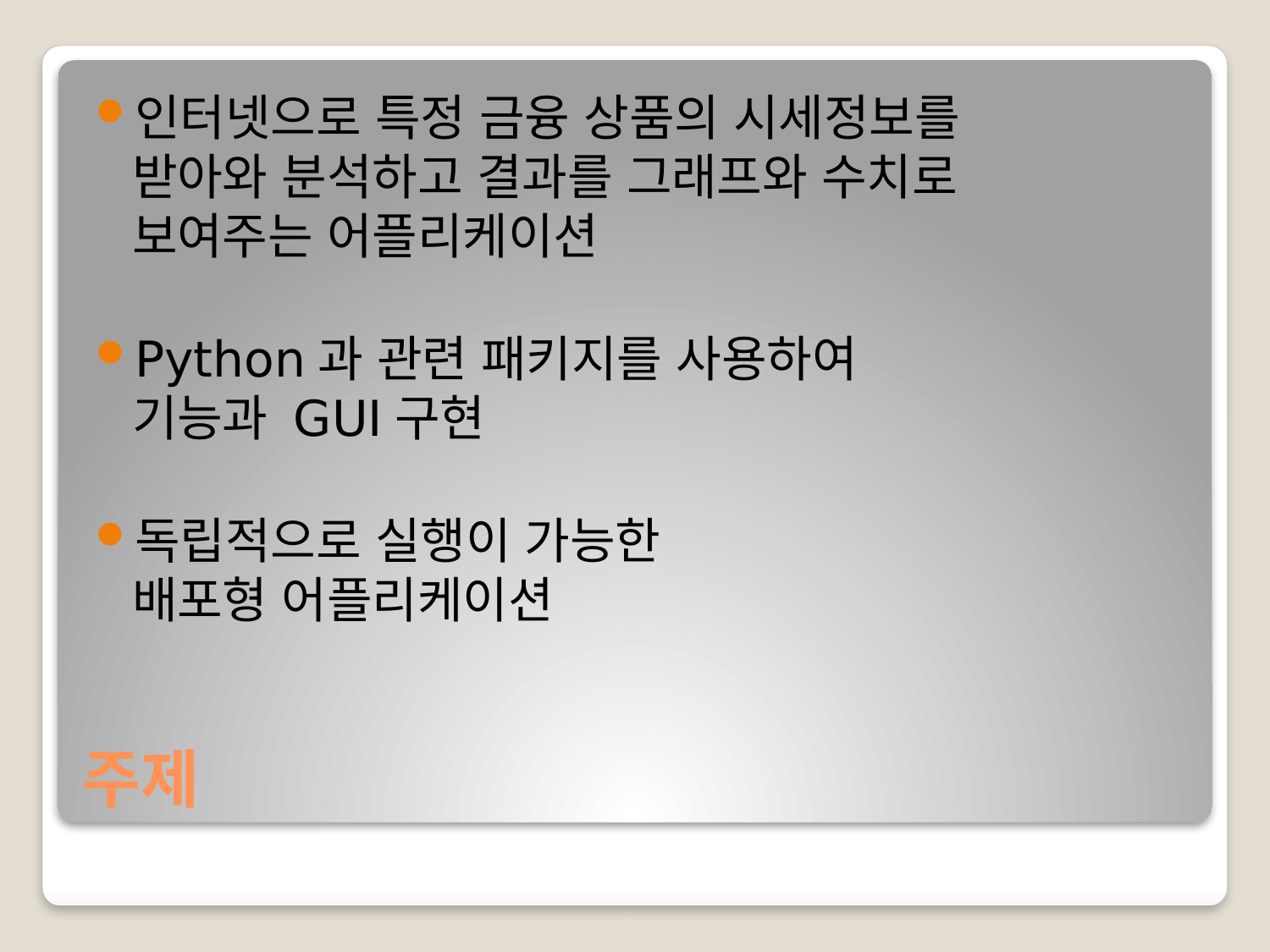

인터넷으로 특정 금융 상품의 시세정보를
받아와 분석하고 결과를 그래프와 수치로
보여주는 어플리케이션
Python과 관련 패키지를 사용하여
기능과 GUI구현
독립적으로 실행이 가능한
배포형 어플리케이션
# 주제